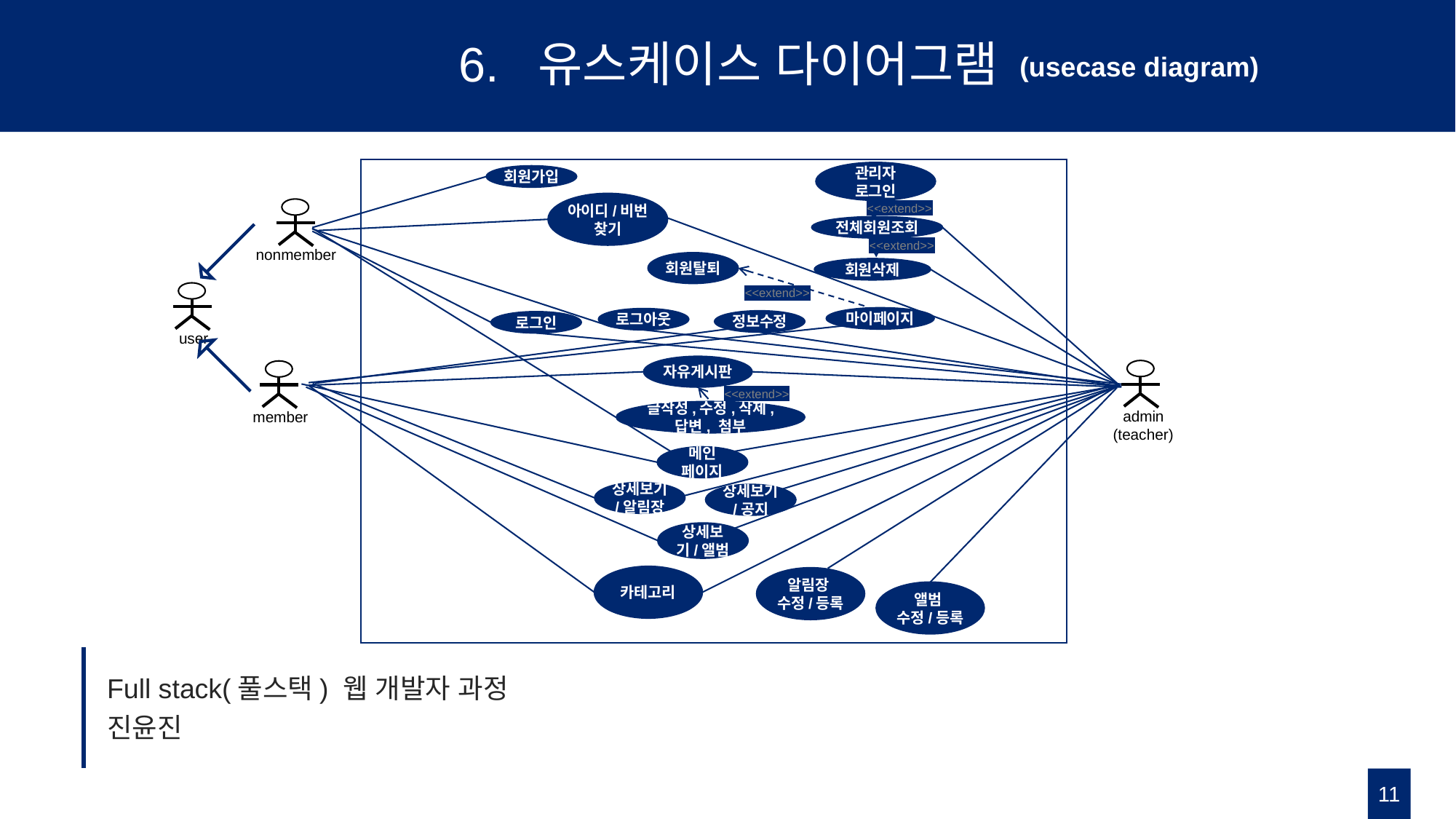

# 6.  유스케이스 다이어그램
(usecase diagram)

관리자
로그인
회원가입
아이디/비번
찾기

nonmember
<<extend>>

전체회원조회
<<extend>>
회원탈퇴
회원삭제

user
<<extend>>
마이페이지
로그아웃
정보수정
로그인

자유게시판

admin
(teacher)

member
<<extend>>
글작성,수정,삭제, 답변, 첨부
메인
페이지
상세보기
/알림장
상세보기
/공지
상세보기/앨범
카테고리
알림장
수정/등록
앨범
수정/등록
Full stack(풀스택) 웹 개발자 과정
진윤진